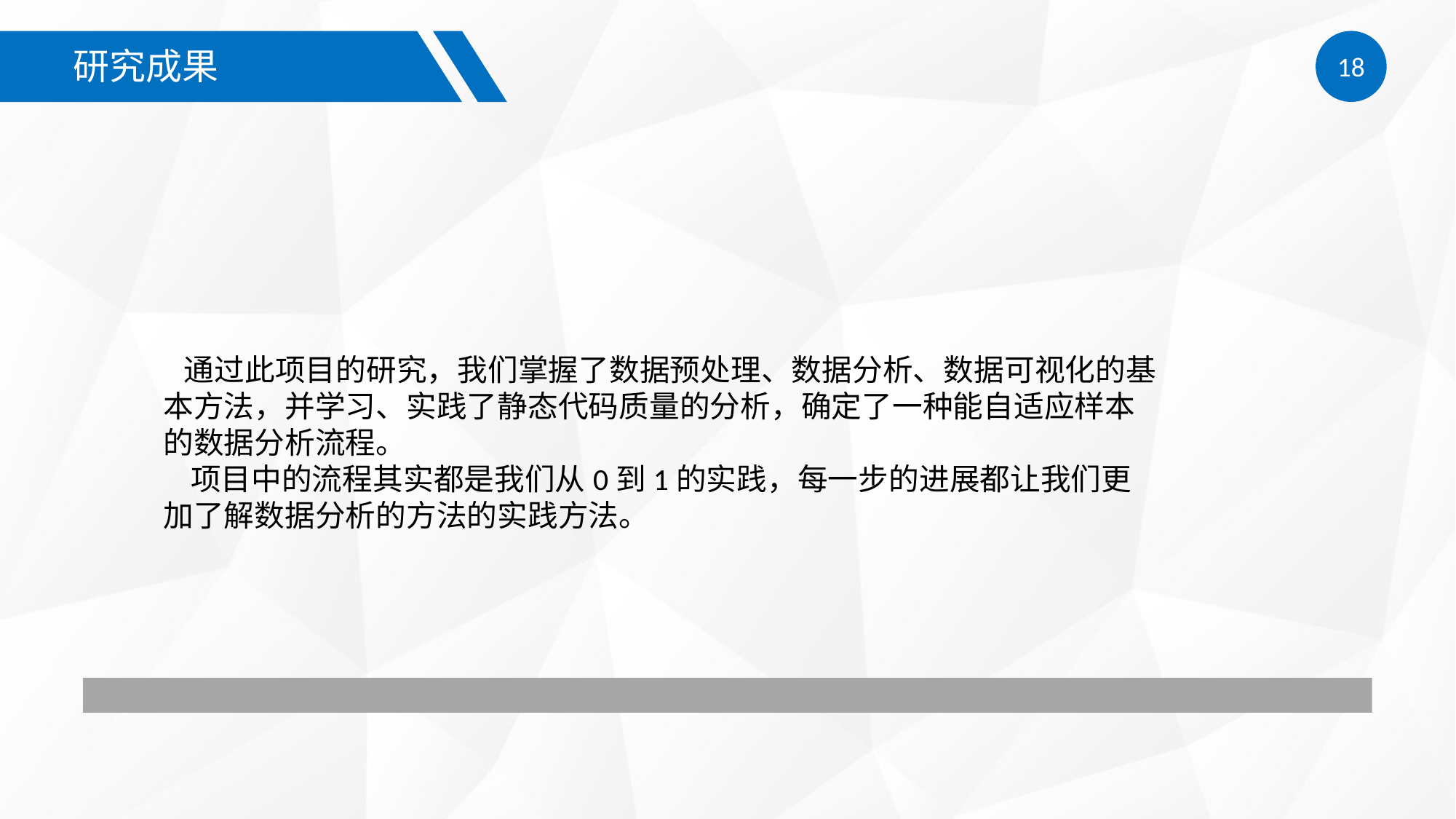

研究成果
18
  通过此项目的研究，我们掌握了数据预处理、数据分析、数据可视化的基本方法，并学习、实践了静态代码质量的分析，确定了一种能自适应样本的数据分析流程。
   项目中的流程其实都是我们从0到1的实践，每一步的进展都让我们更加了解数据分析的方法的实践方法。